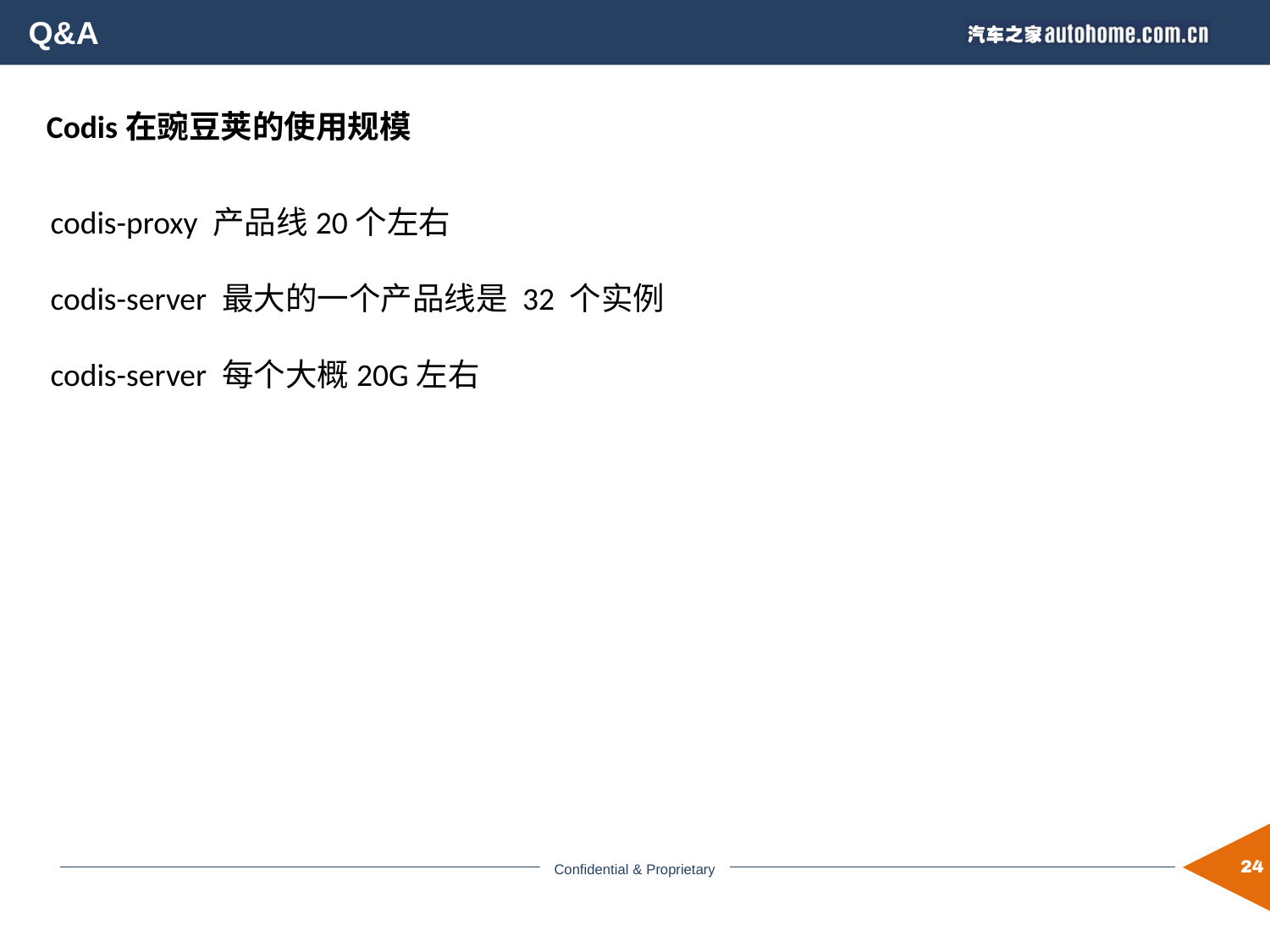

Q&A
Codis在豌豆荚的使用规模
codis-proxy 产品线20个左右

codis-server 最大的一个产品线是 32 个实例

codis-server 每个大概20G左右
24